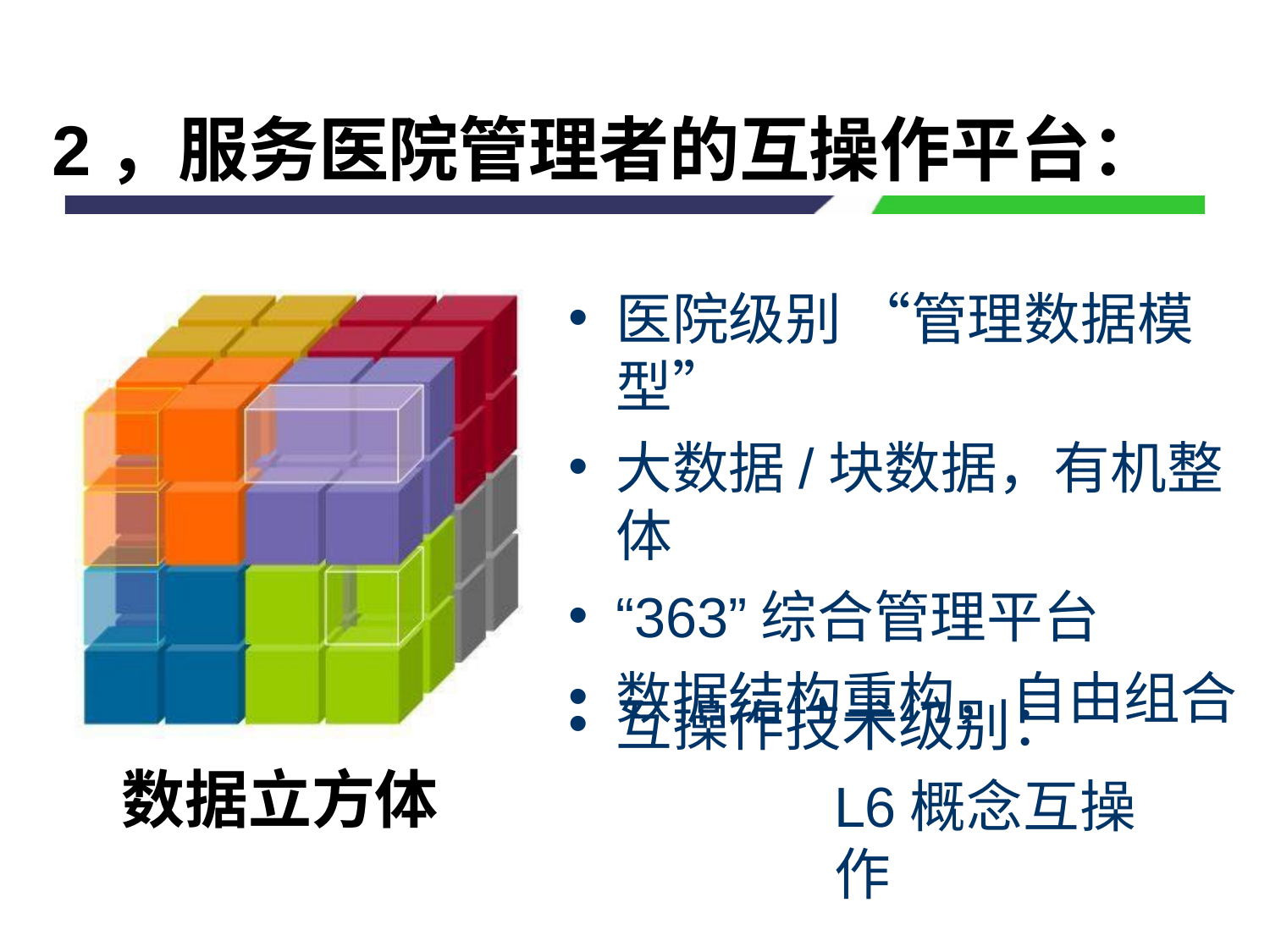

# 2，服务医院管理者的互操作平台：
医院级别 “管理数据模型”
大数据/块数据，有机整体
“363”综合管理平台
数据结构重构，自由组合

互操作技术级别：
L6概念互操作
数据立方体